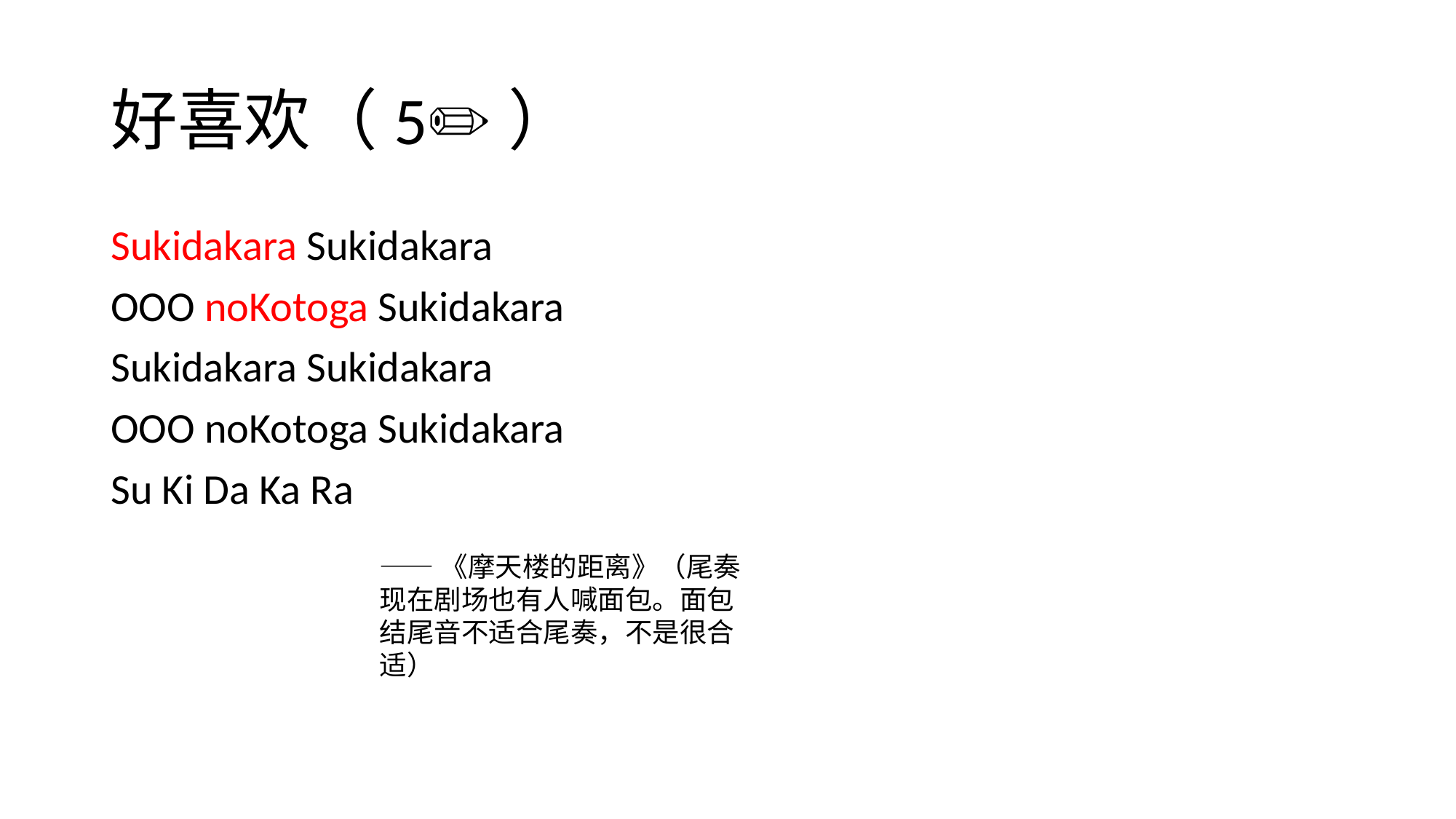

# 好喜欢（5✏）
Sukidakara Sukidakara
OOO noKotoga Sukidakara
Sukidakara Sukidakara
OOO noKotoga Sukidakara
Su Ki Da Ka Ra
——《摩天楼的距离》（尾奏 现在剧场也有人喊面包。面包结尾音不适合尾奏，不是很合适）